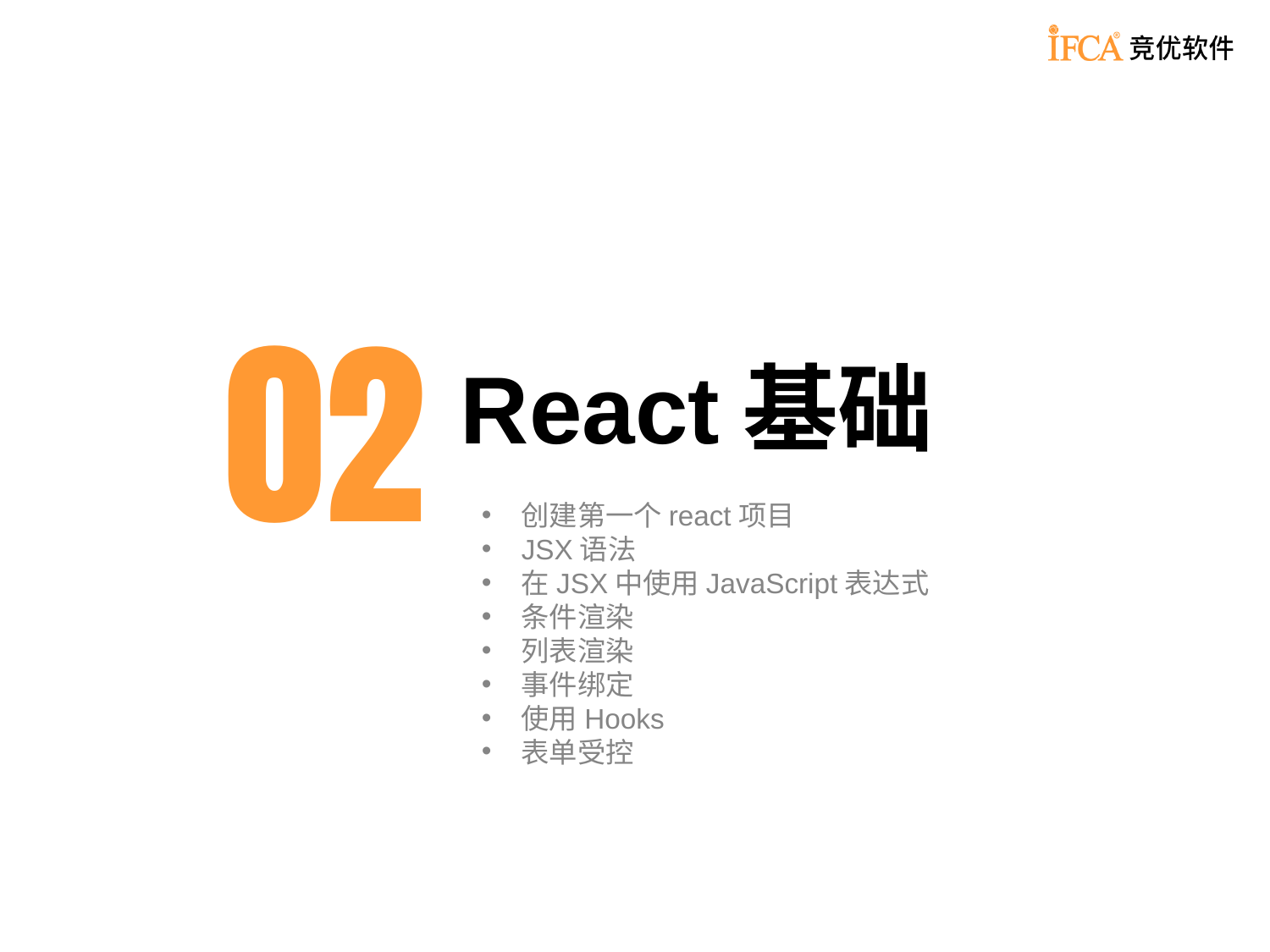

02
React基础
创建第一个react项目
JSX语法
在JSX中使用JavaScript表达式
条件渲染
列表渲染
事件绑定
使用Hooks
表单受控